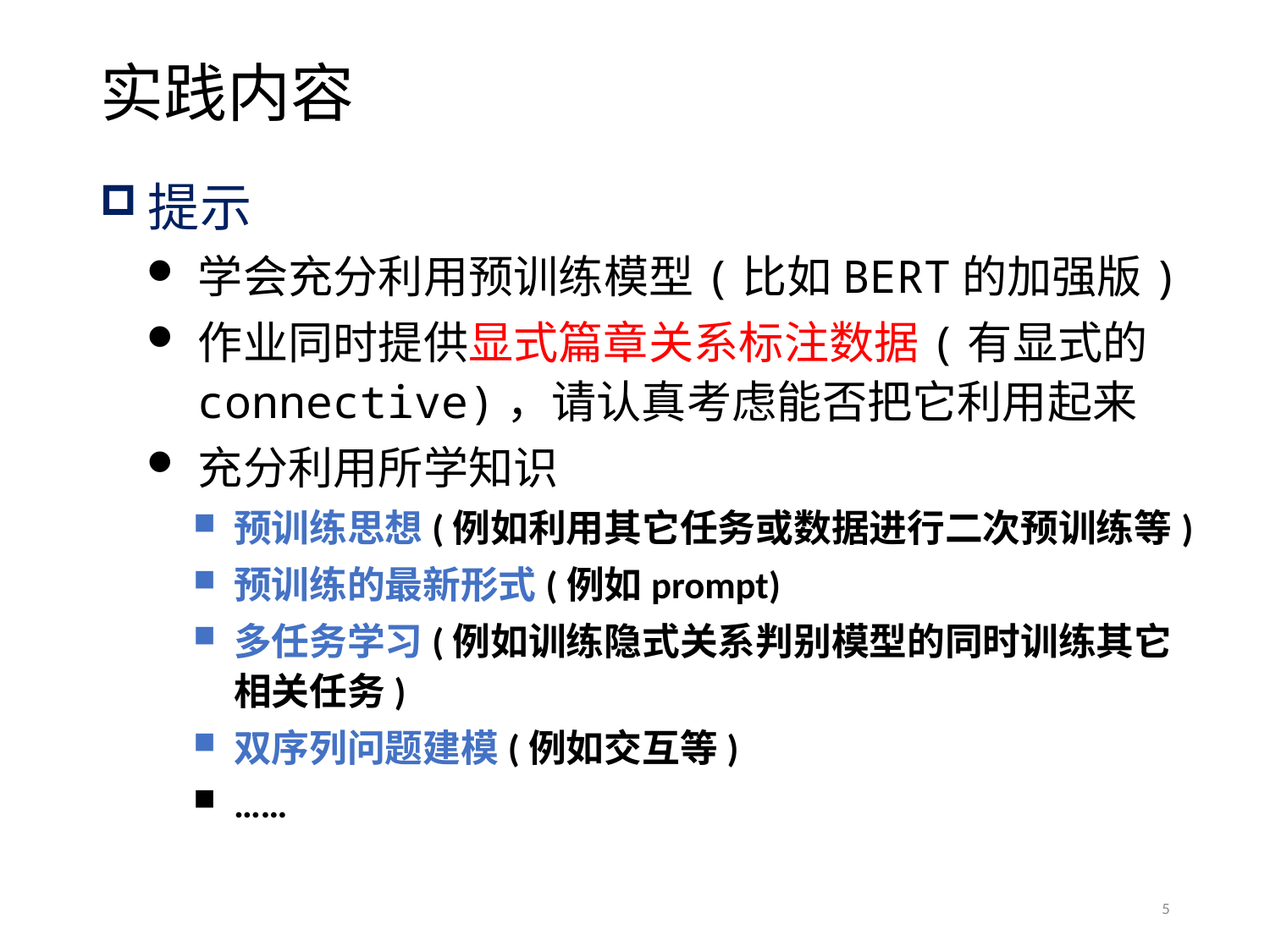

# 实践内容
提示
学会充分利用预训练模型(比如BERT的加强版)
作业同时提供显式篇章关系标注数据(有显式的connective)，请认真考虑能否把它利用起来
充分利用所学知识
预训练思想(例如利用其它任务或数据进行二次预训练等)
预训练的最新形式(例如prompt)
多任务学习(例如训练隐式关系判别模型的同时训练其它相关任务)
双序列问题建模(例如交互等)
……
5